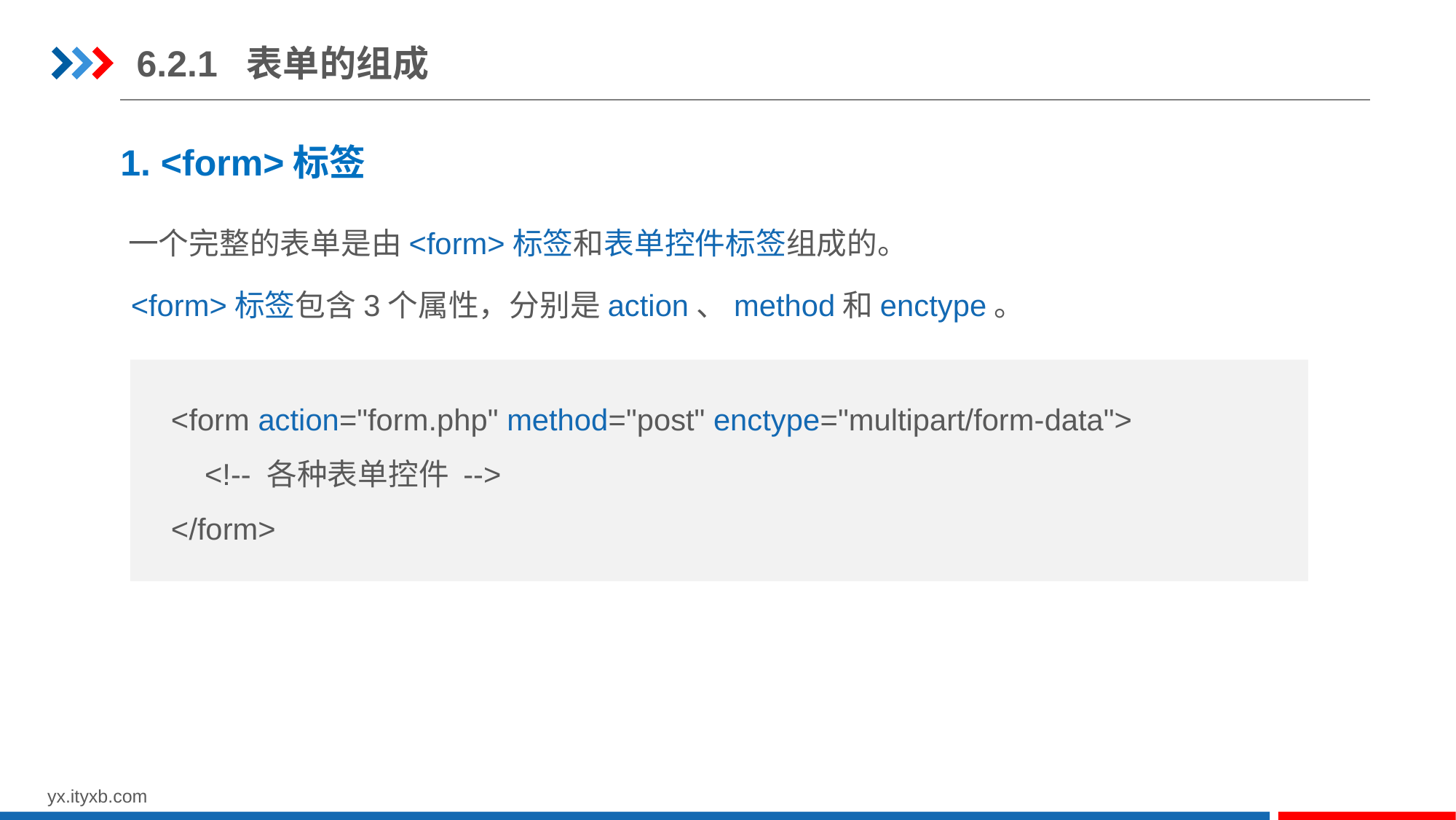

6.2.1  表单的组成
1. <form>标签
一个完整的表单是由<form>标签和表单控件标签组成的。
<form>标签包含3个属性，分别是action、method和enctype。

<form action="form.php" method="post" enctype="multipart/form-data">
    <!-- 各种表单控件 -->
</form>